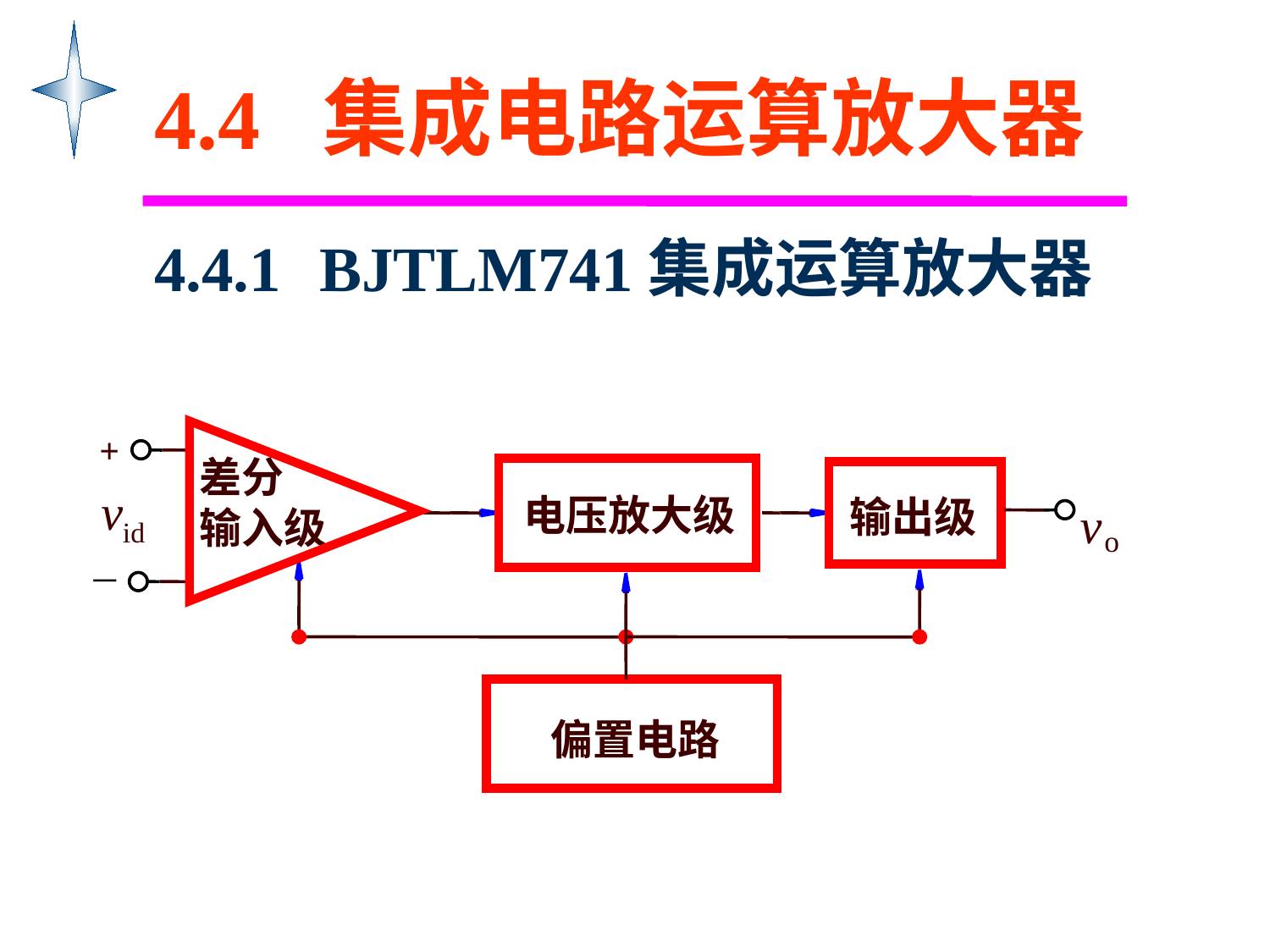

4.4  集成电路运算放大器

 4.4.1 BJTLM741集成运算放大器

u
+

差分
输入级

u
vid
电压放大级
输出级
v

o
－

u

偏置电路